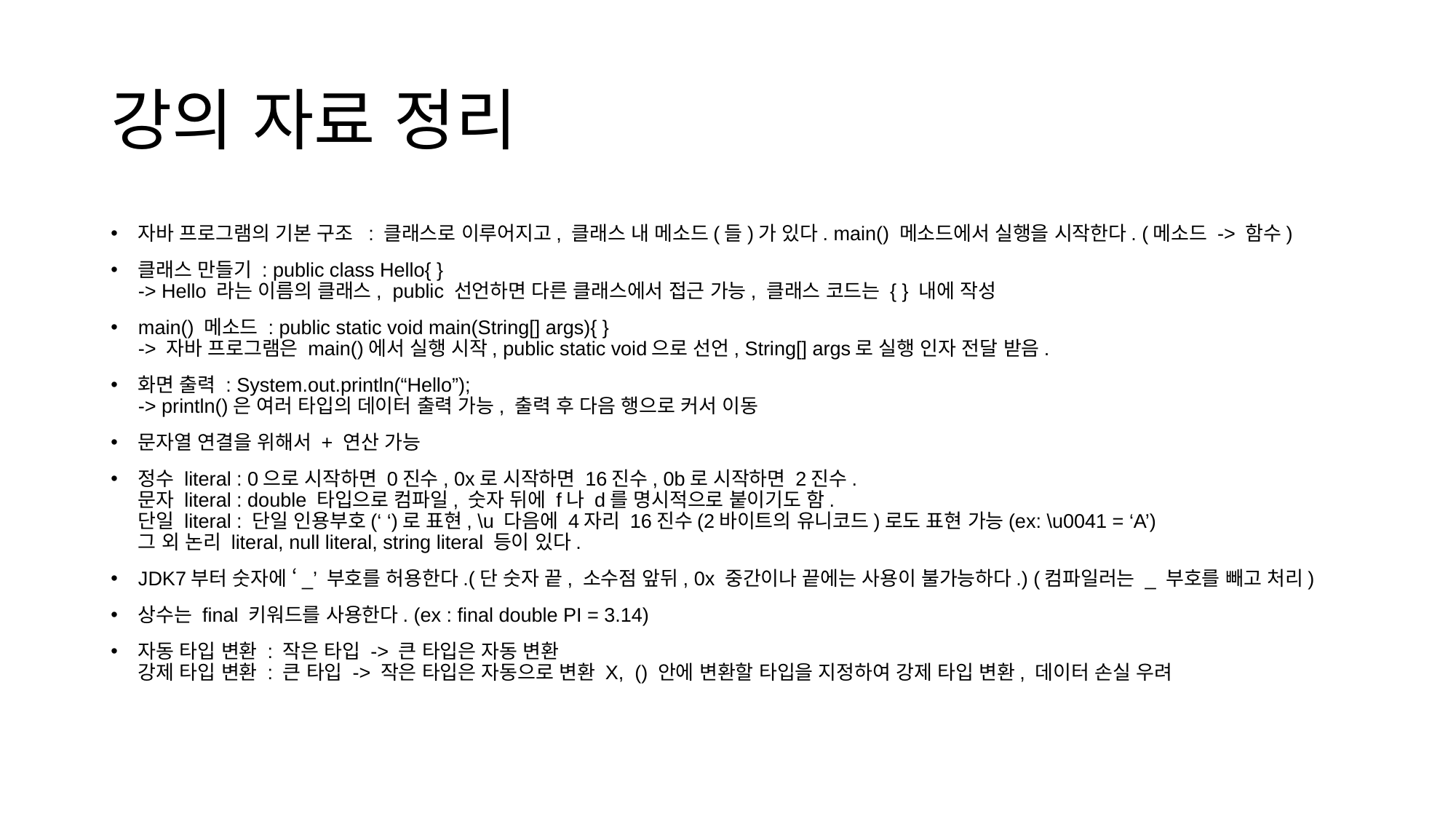

# 강의 자료 정리
자바 프로그램의 기본 구조  : 클래스로 이루어지고, 클래스 내 메소드(들)가 있다. main() 메소드에서 실행을 시작한다. (메소드 -> 함수)
클래스 만들기 : public class Hello{ }
-> Hello 라는 이름의 클래스,  public 선언하면 다른 클래스에서 접근 가능, 클래스 코드는 { } 내에 작성
main() 메소드 : public static void main(String[] args){ }
-> 자바 프로그램은 main()에서 실행 시작, public static void으로 선언, String[] args로 실행 인자 전달 받음.
화면 출력 : System.out.println(“Hello”);
-> println()은 여러 타입의 데이터 출력 가능, 출력 후 다음 행으로 커서 이동
문자열 연결을 위해서 + 연산 가능
정수 literal : 0으로 시작하면 0진수, 0x로 시작하면 16진수, 0b로 시작하면 2진수.
문자 literal : double 타입으로 컴파일, 숫자 뒤에 f나 d를 명시적으로 붙이기도 함.
단일 literal : 단일 인용부호(‘ ‘)로 표현, \u 다음에 4자리 16진수(2바이트의 유니코드)로도 표현 가능(ex: \u0041 = ‘A’)
그 외 논리 literal, null literal, string literal 등이 있다.
JDK7부터 숫자에 ‘_’ 부호를 허용한다.(단 숫자 끝, 소수점 앞뒤, 0x 중간이나 끝에는 사용이 불가능하다.) (컴파일러는 _ 부호를 빼고 처리)
상수는 final 키워드를 사용한다. (ex : final double PI = 3.14)
자동 타입 변환 : 작은 타입 -> 큰 타입은 자동 변환
강제 타입 변환 : 큰 타입 -> 작은 타입은 자동으로 변환 X,  () 안에 변환할 타입을 지정하여 강제 타입 변환, 데이터 손실 우려